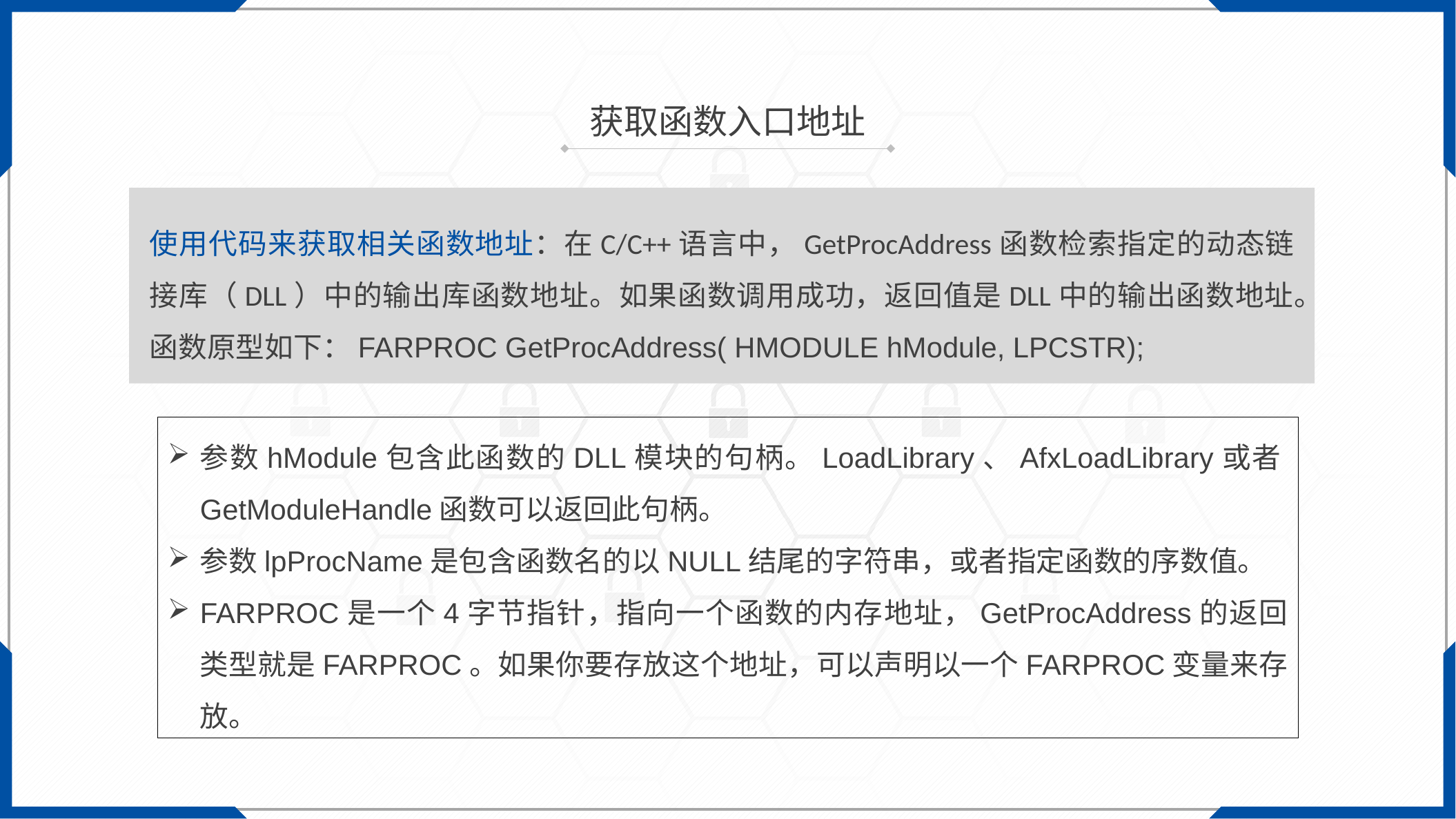

获取函数入口地址
使用代码来获取相关函数地址：在C/C++语言中，GetProcAddress函数检索指定的动态链接库（DLL）中的输出库函数地址。如果函数调用成功，返回值是DLL中的输出函数地址。函数原型如下：FARPROC GetProcAddress( HMODULE hModule, LPCSTR);
参数hModule包含此函数的DLL模块的句柄。LoadLibrary、AfxLoadLibrary或者GetModuleHandle函数可以返回此句柄。
参数lpProcName是包含函数名的以NULL结尾的字符串，或者指定函数的序数值。
FARPROC是一个4字节指针，指向一个函数的内存地址，GetProcAddress的返回类型就是FARPROC。如果你要存放这个地址，可以声明以一个FARPROC变量来存放。